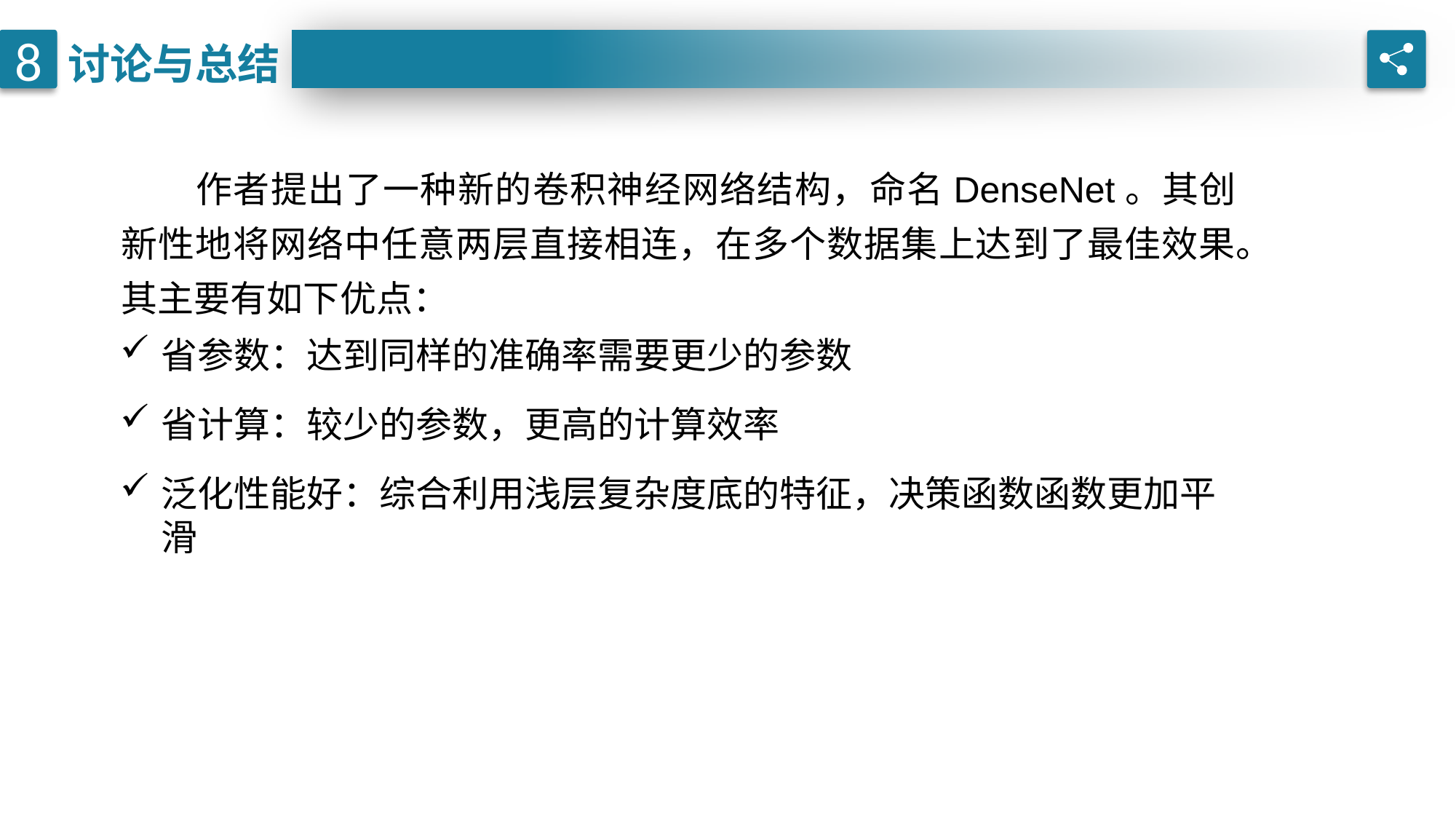

8

讨论与总结

       作者提出了一种新的卷积神经网络结构，命名DenseNet。其创新性地将网络中任意两层直接相连，在多个数据集上达到了最佳效果。其主要有如下优点：
省参数：达到同样的准确率需要更少的参数
省计算：较少的参数，更高的计算效率
泛化性能好：综合利用浅层复杂度底的特征，决策函数函数更加平滑